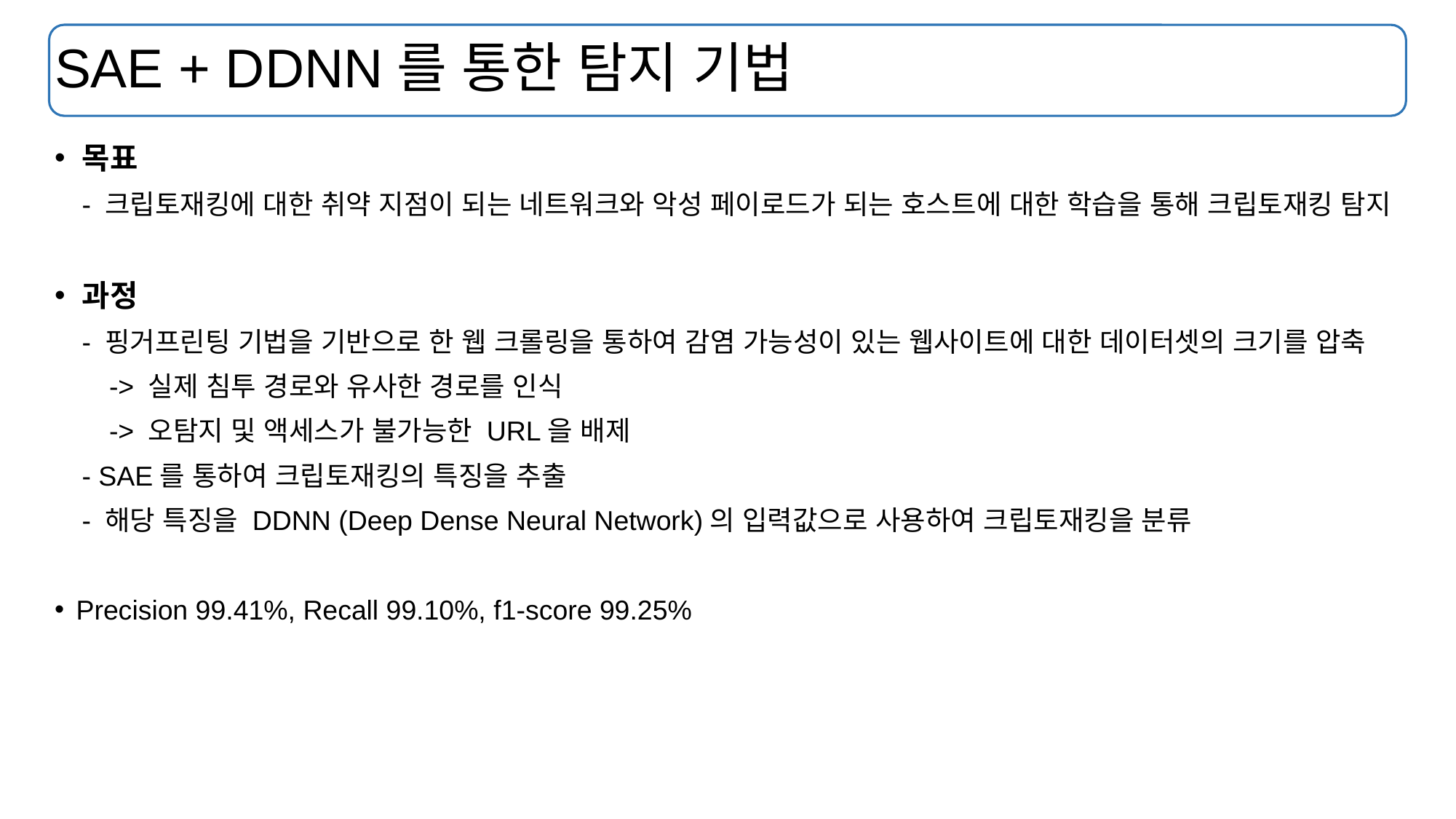

# SAE + DDNN를 통한 탐지 기법
목표
- 크립토재킹에 대한 취약 지점이 되는 네트워크와 악성 페이로드가 되는 호스트에 대한 학습을 통해 크립토재킹 탐지

과정
- 핑거프린팅 기법을 기반으로 한 웹 크롤링을 통하여 감염 가능성이 있는 웹사이트에 대한 데이터셋의 크기를 압축
-> 실제 침투 경로와 유사한 경로를 인식
-> 오탐지 및 액세스가 불가능한 URL을 배제
- SAE를 통하여 크립토재킹의 특징을 추출
- 해당 특징을 DDNN (Deep Dense Neural Network)의 입력값으로 사용하여 크립토재킹을 분류

Precision 99.41%, Recall 99.10%, f1-score 99.25%
7